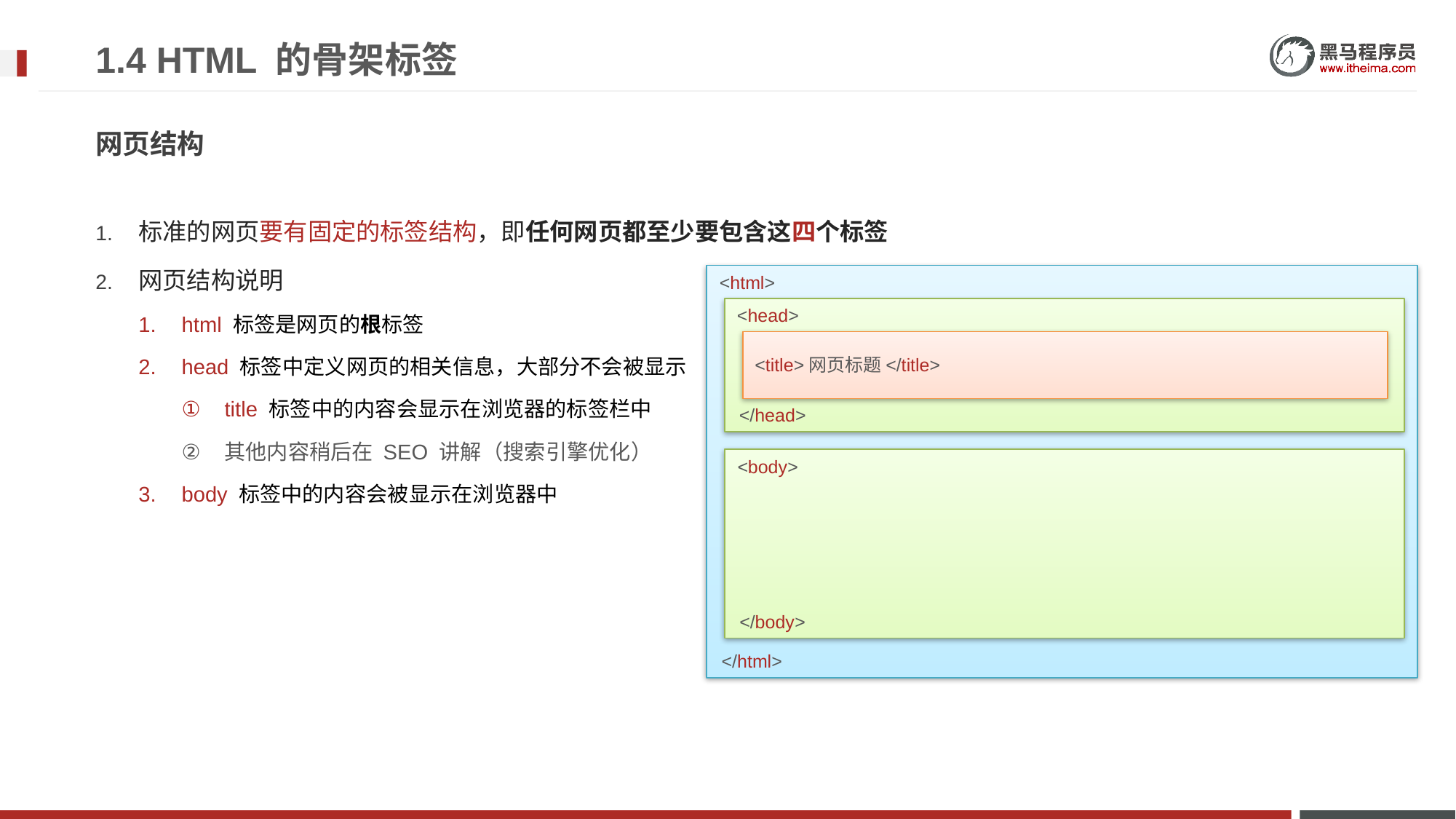

# 1.4 HTML 的骨架标签
网页结构
标准的网页要有固定的标签结构，即任何网页都至少要包含这四个标签
网页结构说明
html 标签是网页的根标签
head 标签中定义网页的相关信息，大部分不会被显示
title 标签中的内容会显示在浏览器的标签栏中
其他内容稍后在 SEO 讲解（搜索引擎优化）
body 标签中的内容会被显示在浏览器中

<html>
<head>

<title>网页标题</title>
</head>

<body>
</body>
</html>